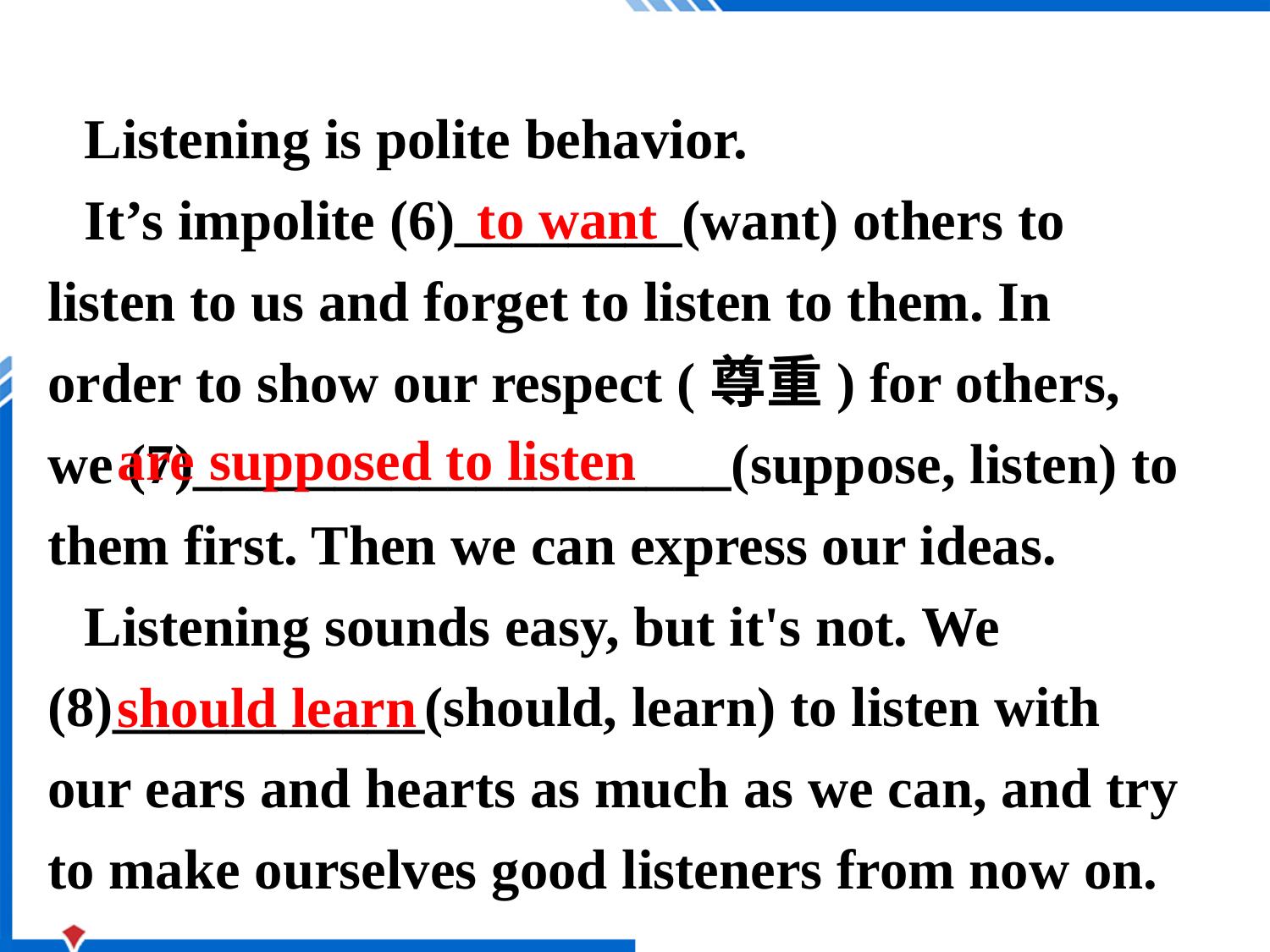

Listening is polite behavior.
It’s impolite (6)________(want) others to listen to us and forget to listen to them. In order to show our respect (尊重) for others, we (7)___________________(suppose, listen) to them first. Then we can express our ideas.
Listening sounds easy, but it's not. We (8)___________(should, learn) to listen with our ears and hearts as much as we can, and try to make ourselves good listeners from now on.
to want
are supposed to listen
should learn